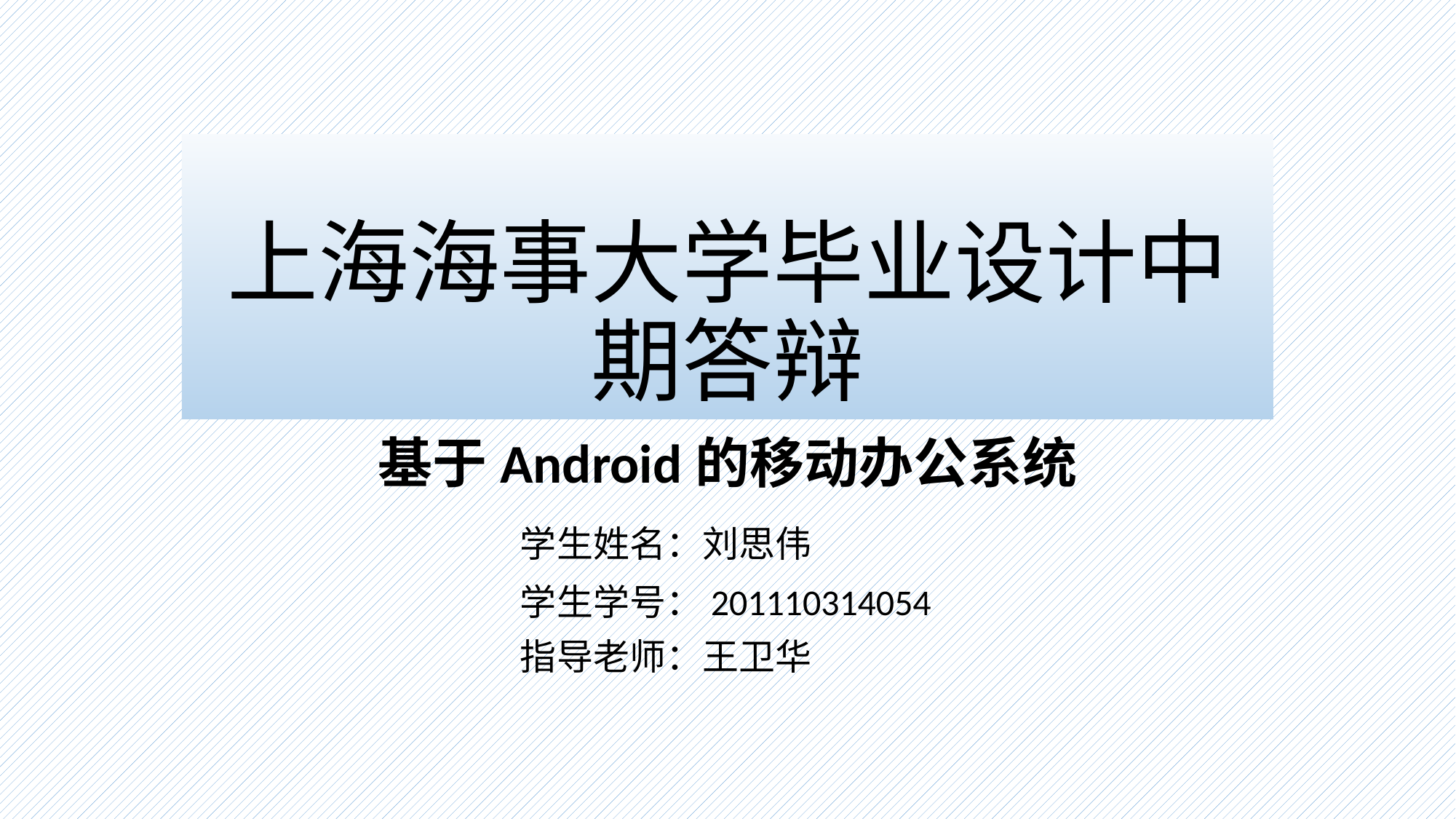

# 上海海事大学毕业设计中期答辩
基于Android的移动办公系统
			学生姓名：刘思伟
			学生学号：201110314054
			指导老师：王卫华